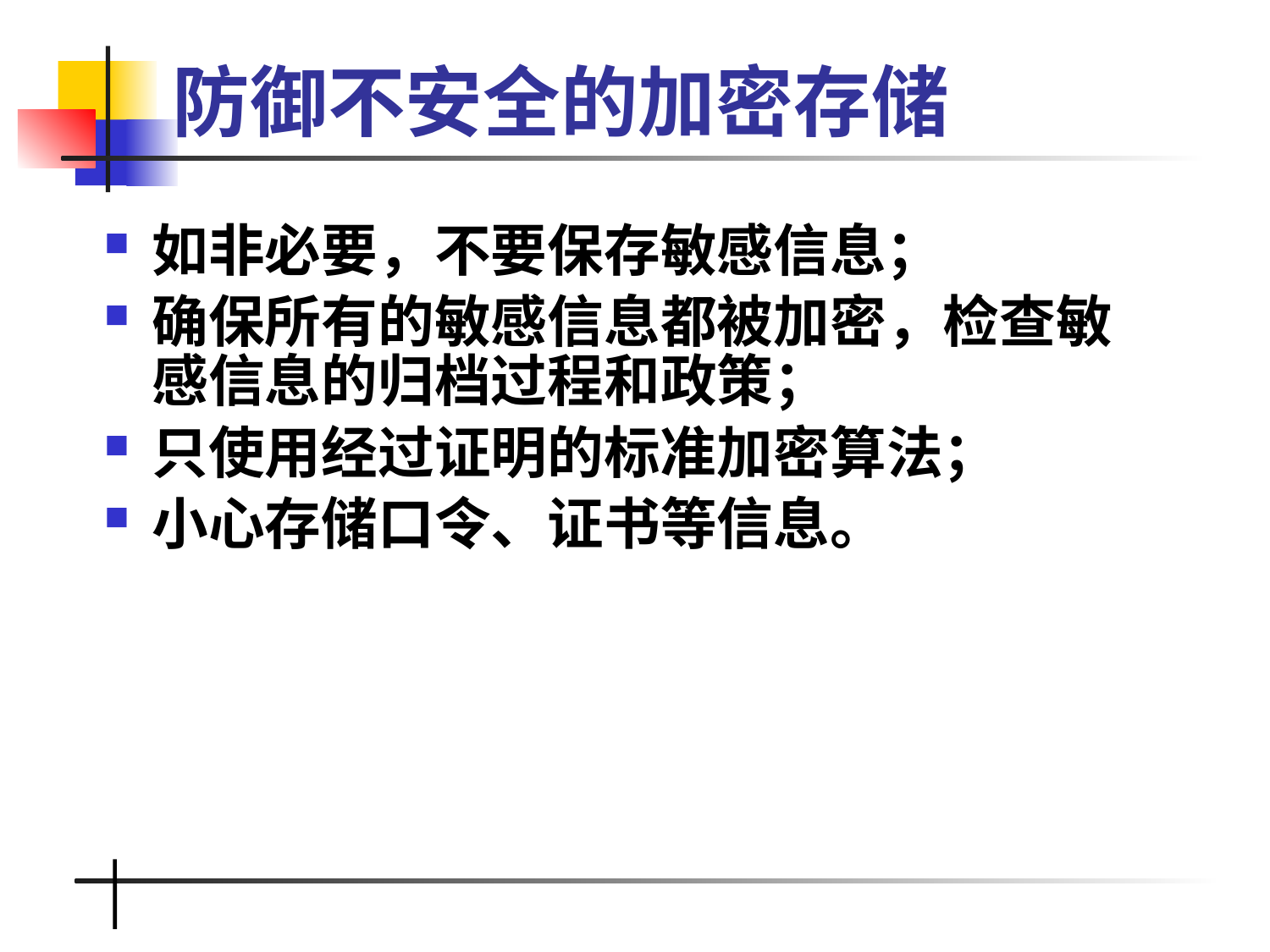

# 防御不安全的加密存储
如非必要，不要保存敏感信息；
确保所有的敏感信息都被加密，检查敏感信息的归档过程和政策；
只使用经过证明的标准加密算法；
小心存储口令、证书等信息。